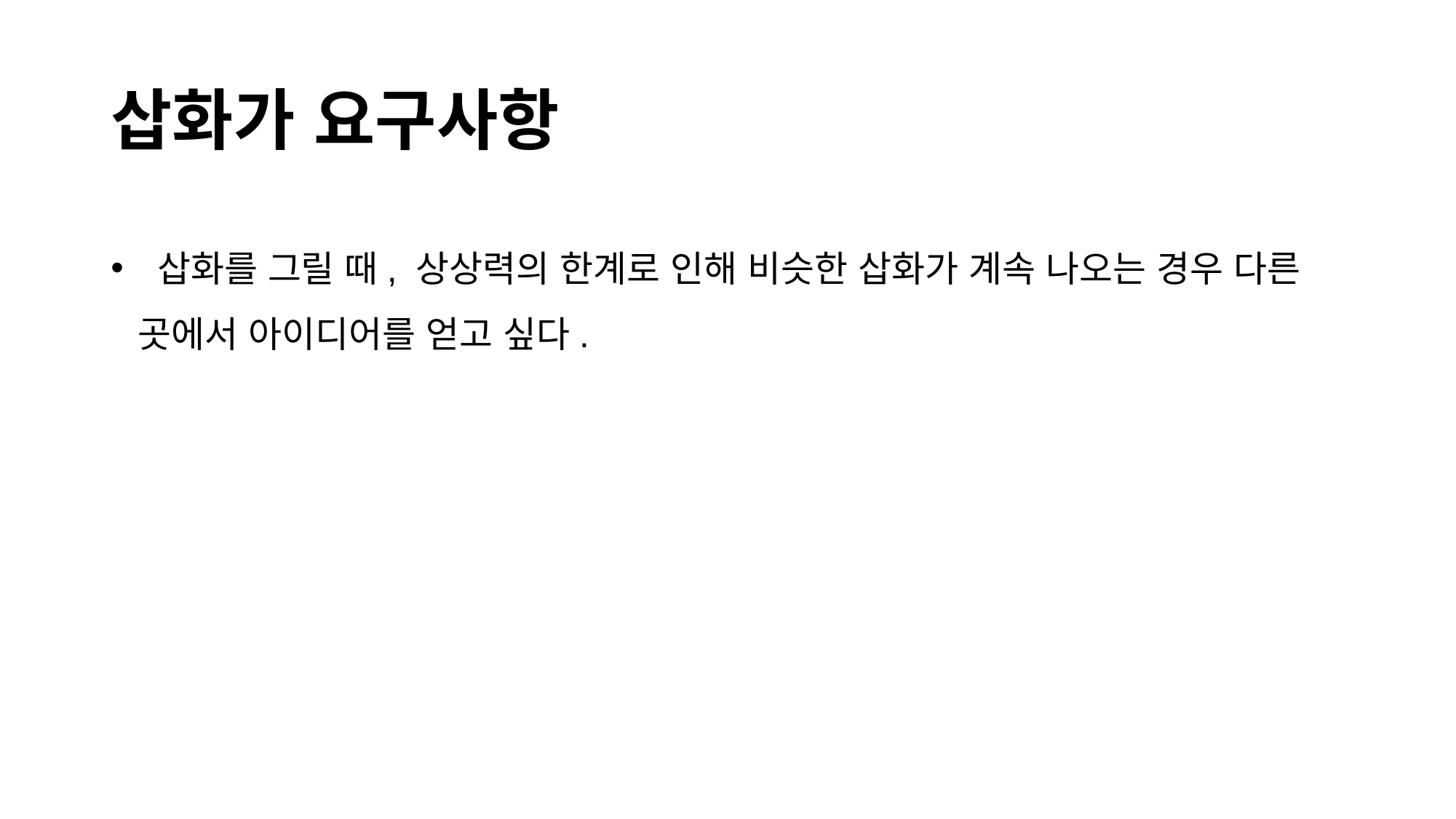

# 삽화가 요구사항
 삽화를 그릴 때, 상상력의 한계로 인해 비슷한 삽화가 계속 나오는 경우 다른 곳에서 아이디어를 얻고 싶다.